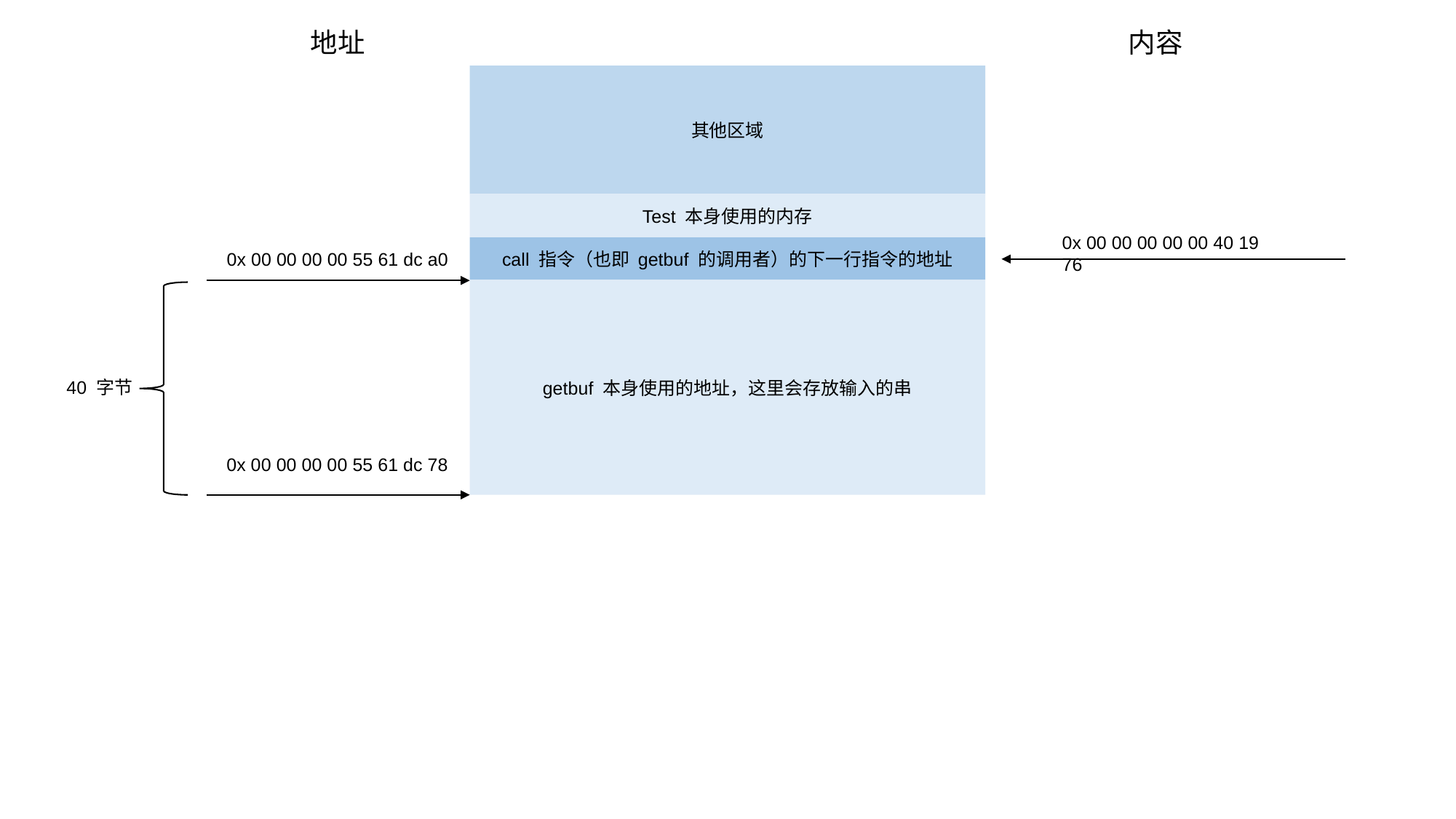

地址
内容
其他区域
Test 本身使用的内存
0x 00 00 00 00 00 40 19 76
call 指令（也即 getbuf 的调用者）的下一行指令的地址
0x 00 00 00 00 55 61 dc a0
getbuf 本身使用的地址，这里会存放输入的串

40 字节
0x 00 00 00 00 55 61 dc 78